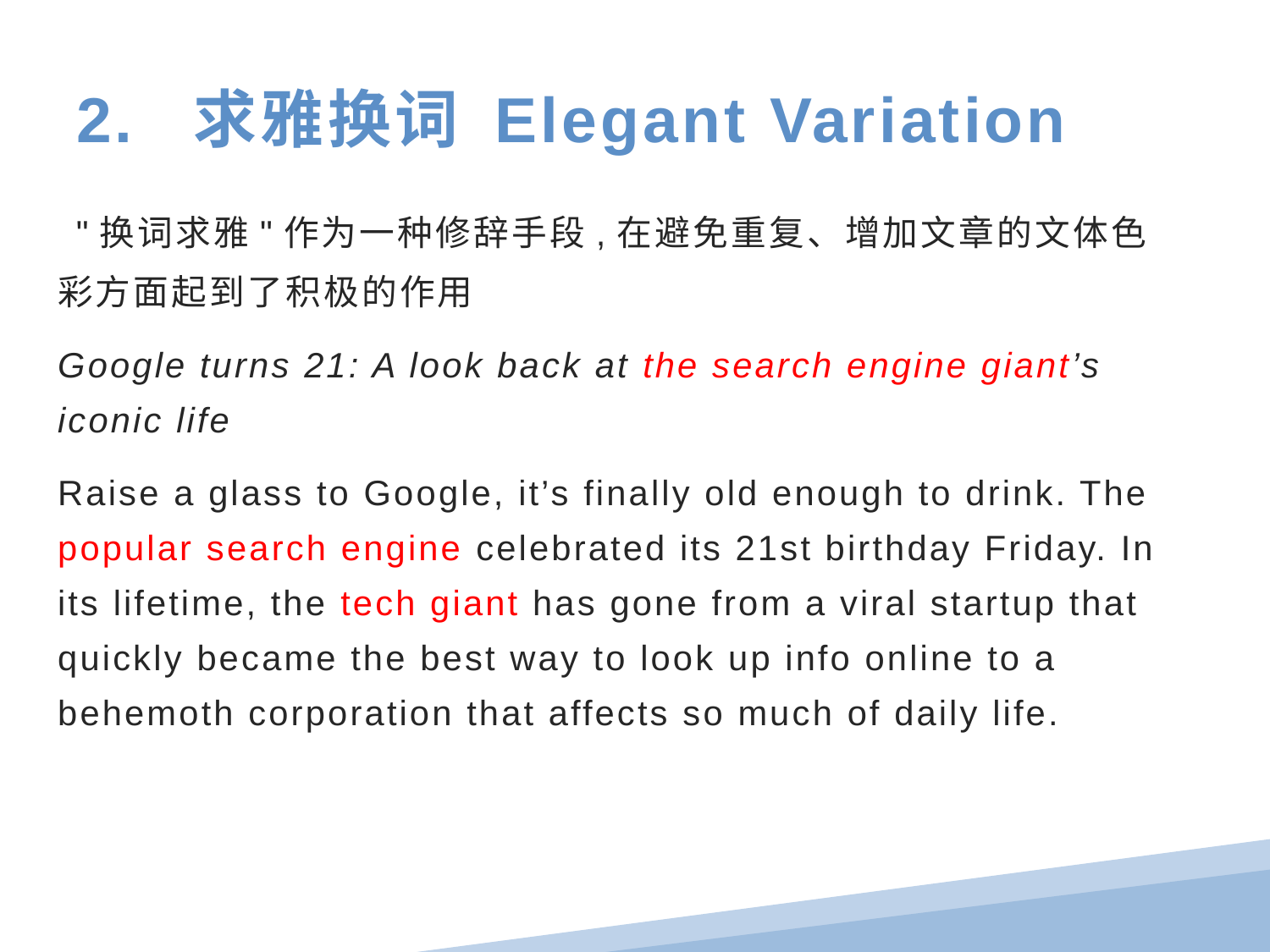

2.  求雅换词 Elegant Variation
 "换词求雅"作为一种修辞手段,在避免重复、增加文章的文体色彩方面起到了积极的作用
Google turns 21: A look back at the search engine giant’s iconic life
Raise a glass to Google, it’s finally old enough to drink. The popular search engine celebrated its 21st birthday Friday. In its lifetime, the tech giant has gone from a viral startup that quickly became the best way to look up info online to a behemoth corporation that affects so much of daily life.